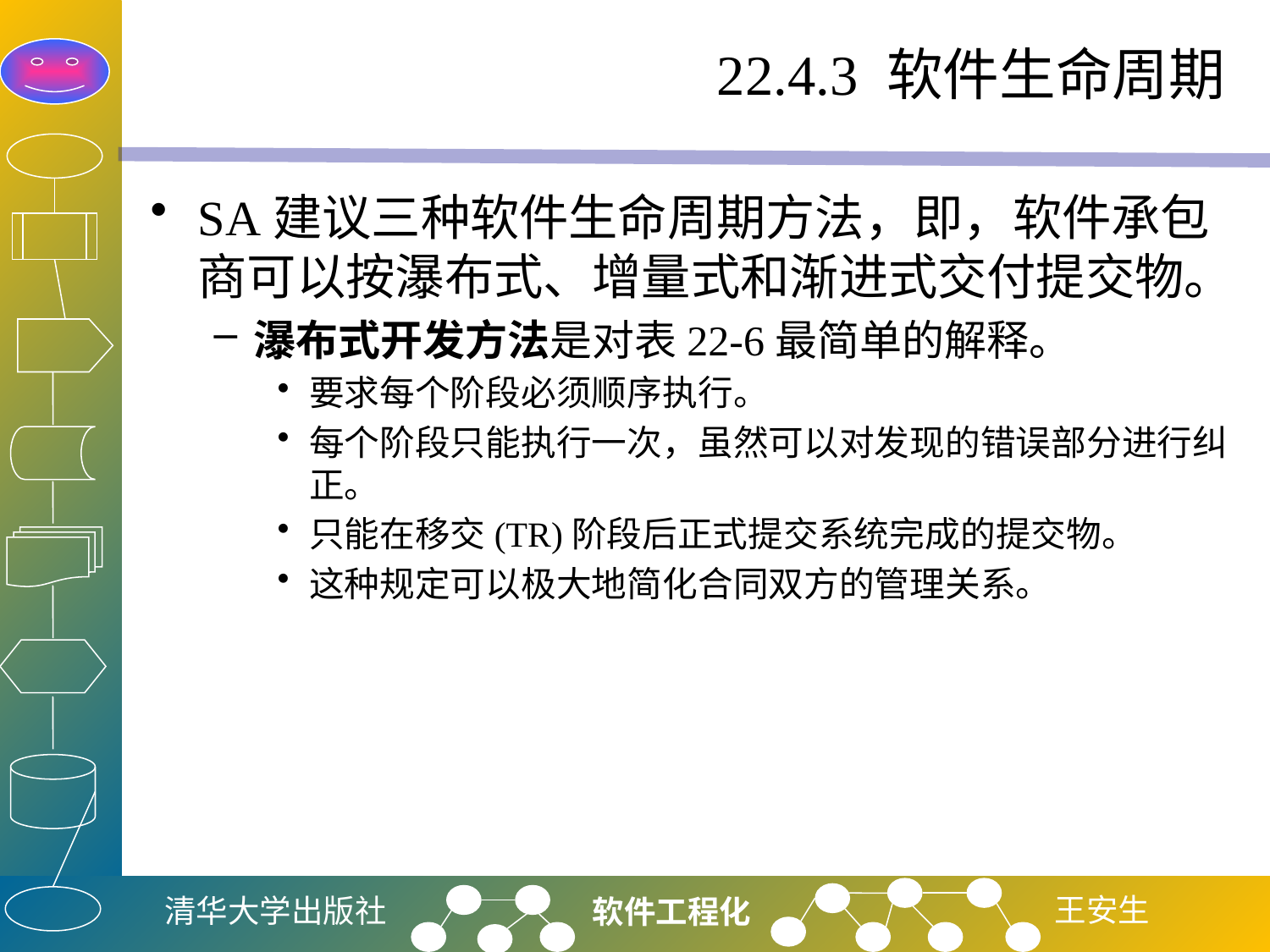

# 22.4.3 软件生命周期
SA建议三种软件生命周期方法，即，软件承包商可以按瀑布式、增量式和渐进式交付提交物。
瀑布式开发方法是对表22-6最简单的解释。
要求每个阶段必须顺序执行。
每个阶段只能执行一次，虽然可以对发现的错误部分进行纠正。
只能在移交(TR)阶段后正式提交系统完成的提交物。
这种规定可以极大地简化合同双方的管理关系。